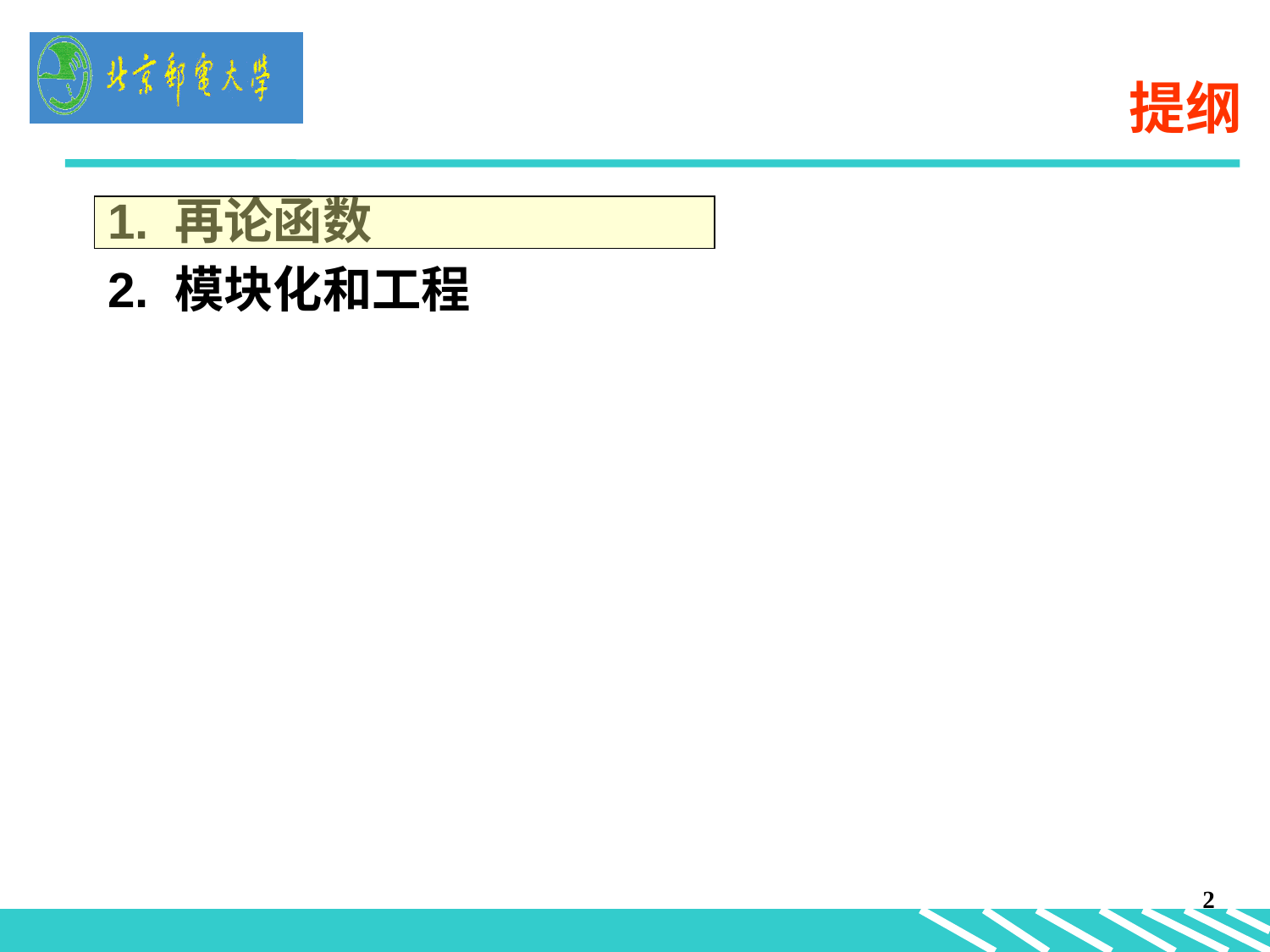

# 提纲
1. 再论函数
2. 模块化和工程

2